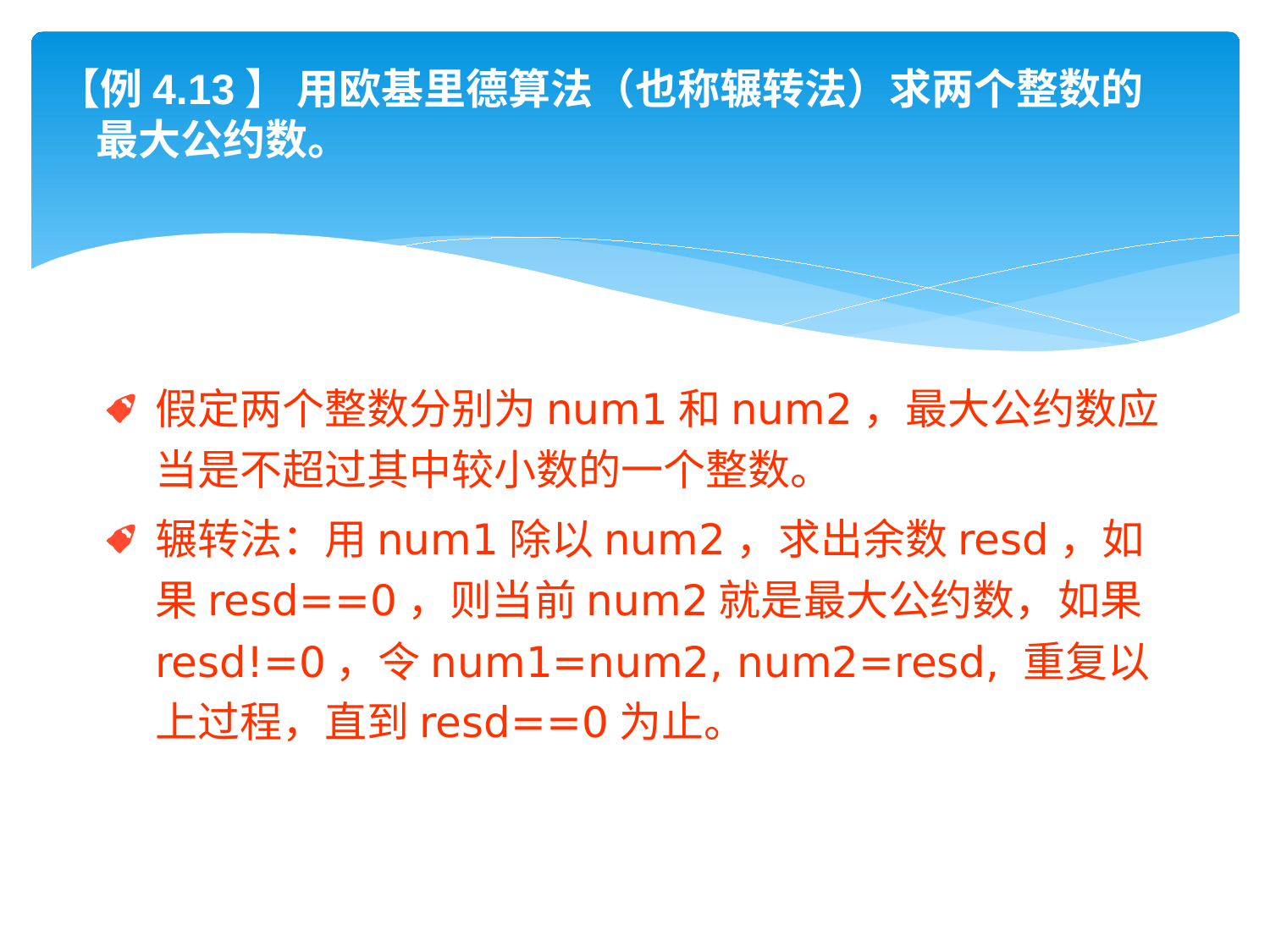

【例4.13】 用欧基里德算法（也称辗转法）求两个整数的最大公约数。
假定两个整数分别为num1和num2，最大公约数应当是不超过其中较小数的一个整数。
辗转法：用num1除以num2，求出余数resd，如果resd==0，则当前num2就是最大公约数，如果resd!=0，令num1=num2, num2=resd, 重复以上过程，直到resd==0为止。